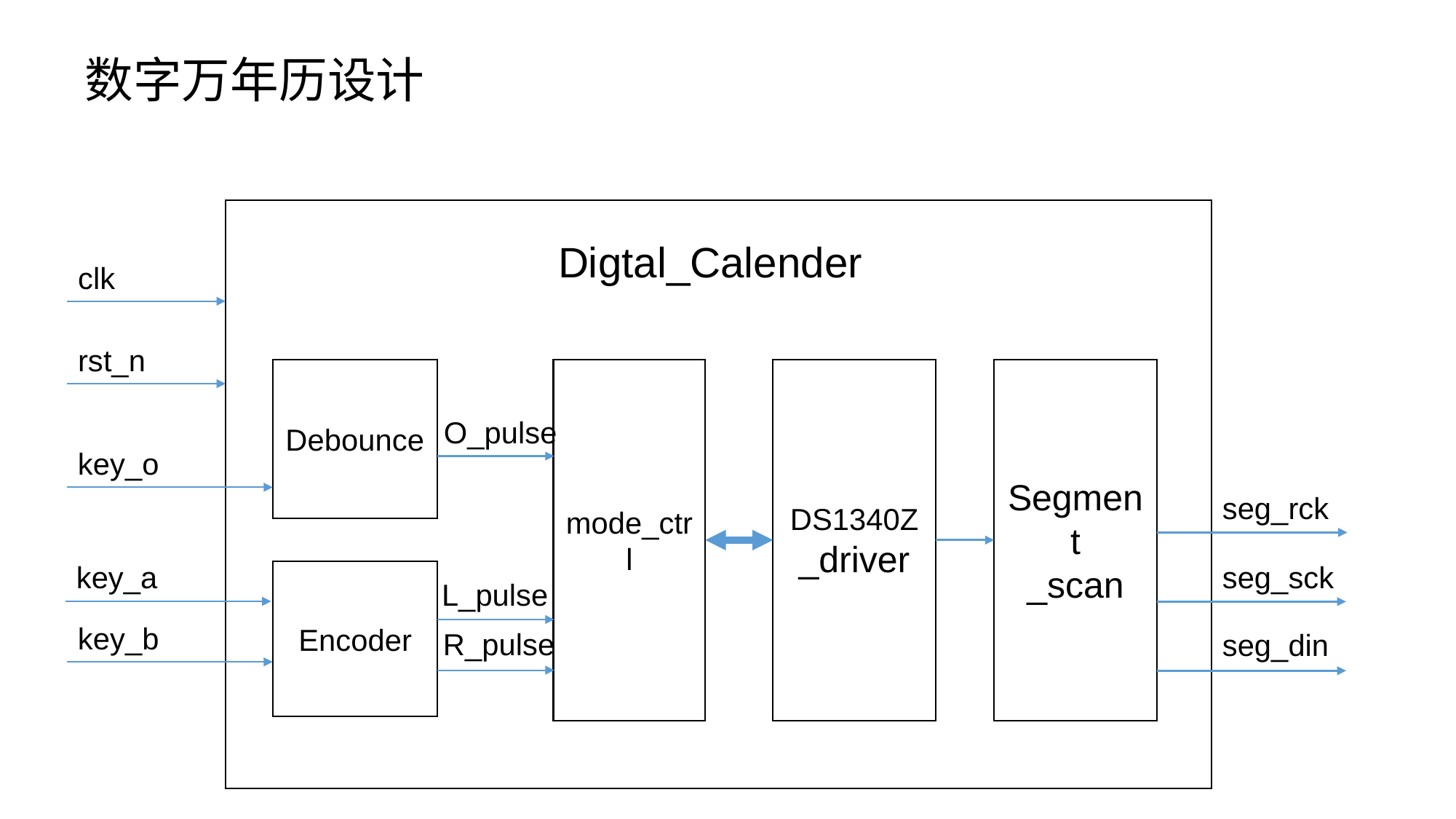

数字万年历设计

Digtal_Calender
clk
rst_n
Debounce
DS1340Z
_driver
Segment
_scan
mode_ctrl
O_pulse
key_o
seg_rck
seg_sck
key_a
Encoder
L_pulse
key_b
R_pulse
seg_din